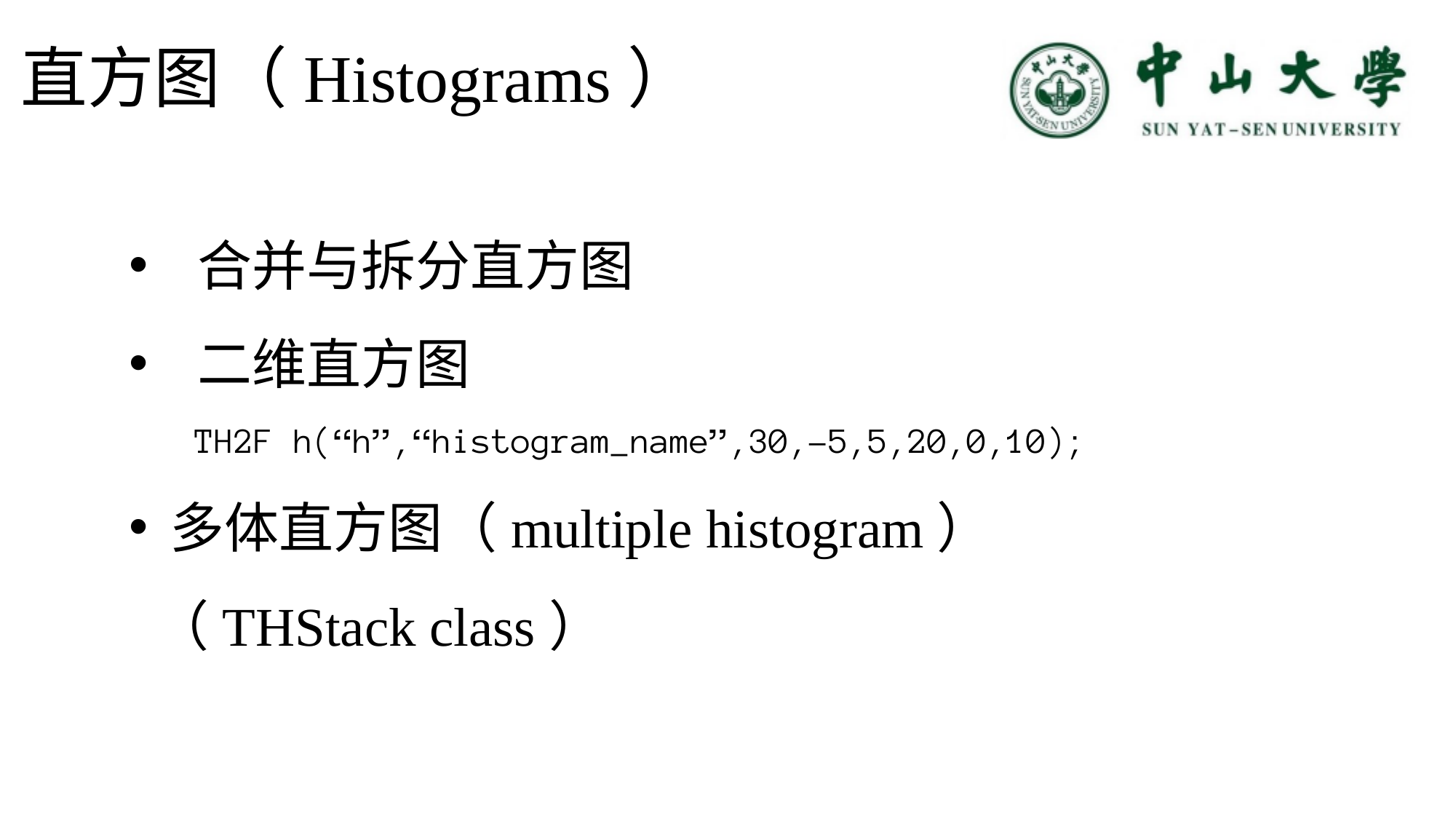

直方图（Histograms）
合并与拆分直方图
二维直方图
   TH2F h(“h”,“histogram_name”,30,-5,5,20,0,10);
多体直方图（multiple histogram）
 （THStack class）